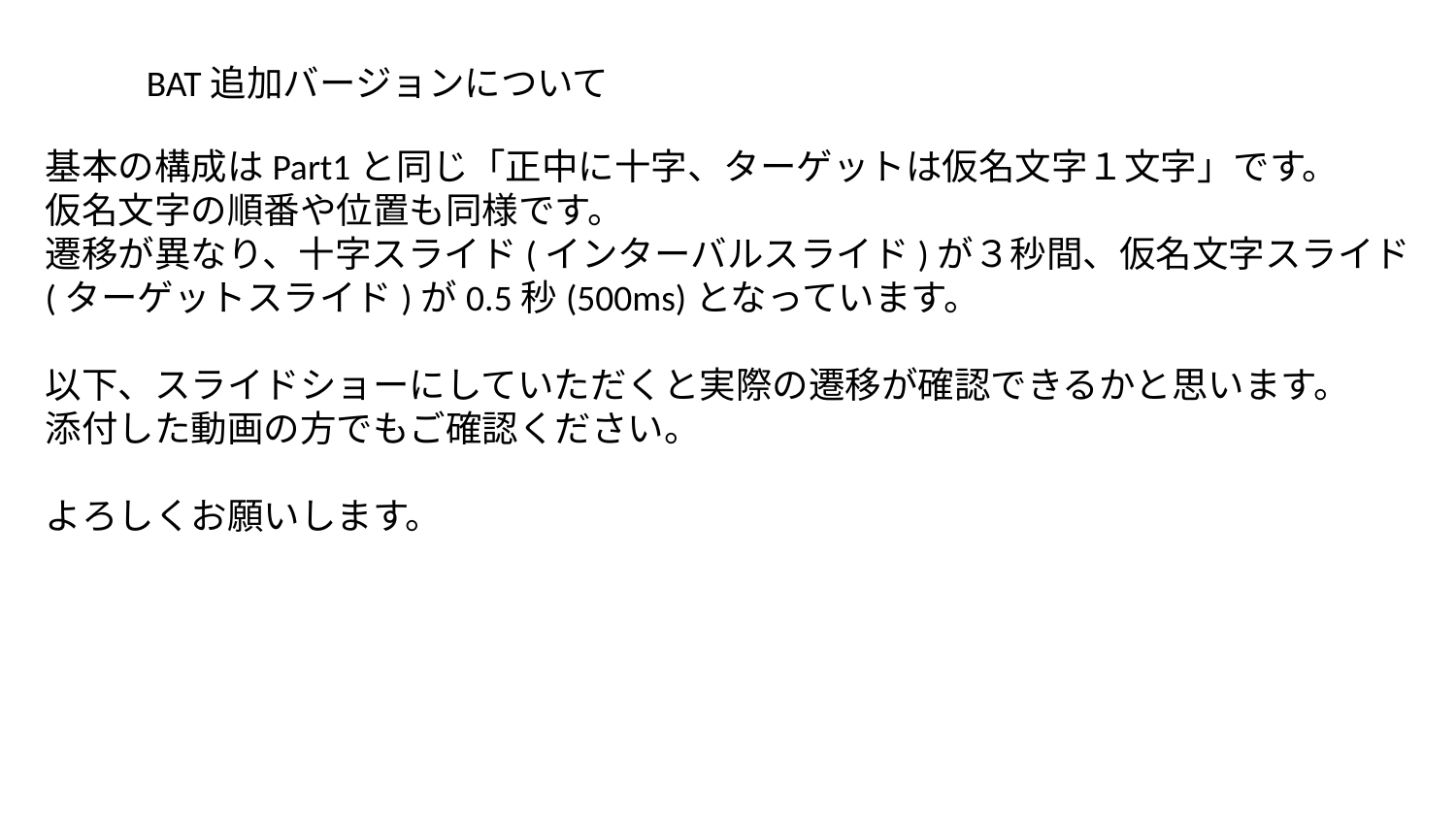

BAT追加バージョンについて
基本の構成はPart1と同じ「正中に十字、ターゲットは仮名文字１文字」です。
仮名文字の順番や位置も同様です。
遷移が異なり、十字スライド(インターバルスライド)が３秒間、仮名文字スライド
(ターゲットスライド)が0.5秒(500ms)となっています。

以下、スライドショーにしていただくと実際の遷移が確認できるかと思います。
添付した動画の方でもご確認ください。

よろしくお願いします。